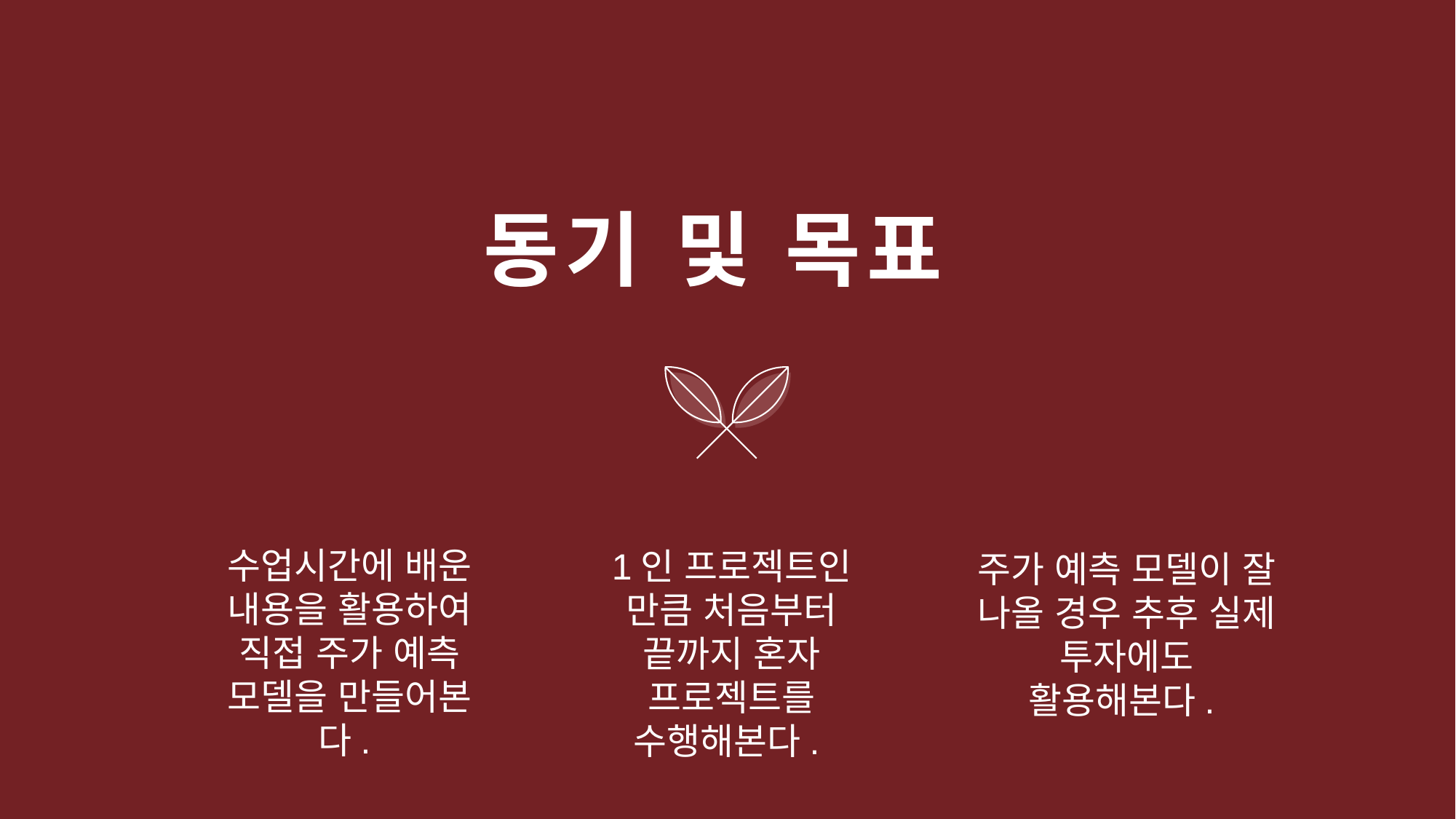

# 동기 및 목표

수업시간에 배운 내용을 활용하여 직접 주가 예측 모델을 만들어본다.
1인 프로젝트인 만큼 처음부터 끝까지 혼자 프로젝트를 수행해본다.
주가 예측 모델이 잘 나올 경우 추후 실제 투자에도 활용해본다.